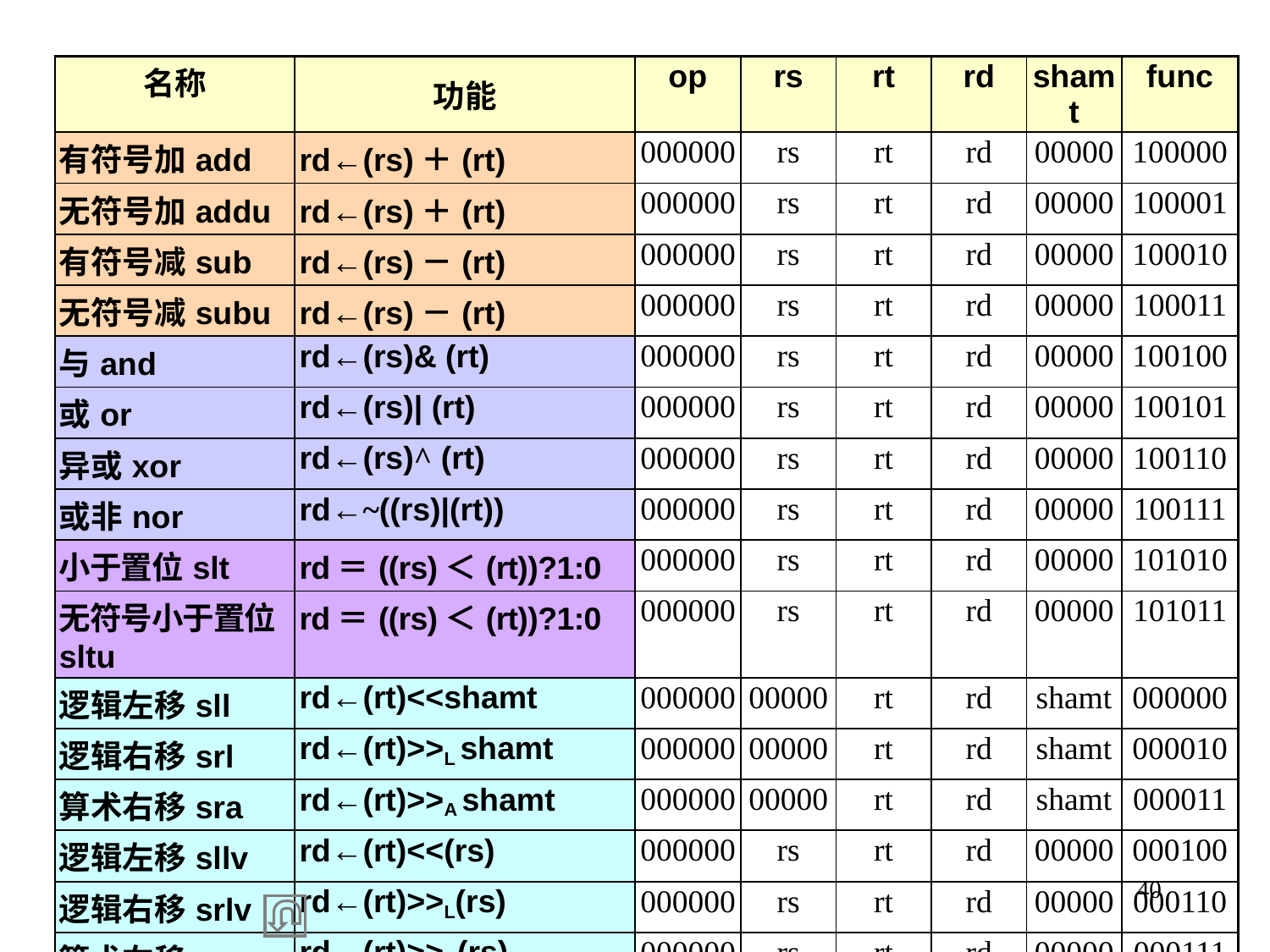

| 名称 | 功能 | op | rs | rt | rd | shamt | func |
| --- | --- | --- | --- | --- | --- | --- | --- |
| 有符号加add | rd←(rs)＋(rt) | 000000 | rs | rt | rd | 00000 | 100000 |
| 无符号加addu | rd←(rs)＋(rt) | 000000 | rs | rt | rd | 00000 | 100001 |
| 有符号减sub | rd←(rs)－(rt) | 000000 | rs | rt | rd | 00000 | 100010 |
| 无符号减subu | rd←(rs)－(rt) | 000000 | rs | rt | rd | 00000 | 100011 |
| 与and | rd←(rs)& (rt) | 000000 | rs | rt | rd | 00000 | 100100 |
| 或or | rd←(rs)| (rt) | 000000 | rs | rt | rd | 00000 | 100101 |
| 异或xor | rd←(rs)^ (rt) | 000000 | rs | rt | rd | 00000 | 100110 |
| 或非nor | rd←~((rs)|(rt)) | 000000 | rs | rt | rd | 00000 | 100111 |
| 小于置位slt | rd＝((rs)＜(rt))?1:0 | 000000 | rs | rt | rd | 00000 | 101010 |
| 无符号小于置位sltu | rd＝((rs)＜(rt))?1:0 | 000000 | rs | rt | rd | 00000 | 101011 |
| 逻辑左移sll | rd←(rt)<<shamt | 000000 | 00000 | rt | rd | shamt | 000000 |
| 逻辑右移srl | rd←(rt)>>L shamt | 000000 | 00000 | rt | rd | shamt | 000010 |
| 算术右移sra | rd←(rt)>>A shamt | 000000 | 00000 | rt | rd | shamt | 000011 |
| 逻辑左移sllv | rd←(rt)<<(rs) | 000000 | rs | rt | rd | 00000 | 000100 |
| 逻辑右移srlv | rd←(rt)>>L(rs) | 000000 | rs | rt | rd | 00000 | 000110 |
| 算术右移srav | rd←(rt)>>A(rs) | 000000 | rs | rt | rd | 00000 | 000111 |
| 过程返回jr | pc←(rs) | 000000 | rs | 00000 | 00000 | 00000 | 001000 |
40